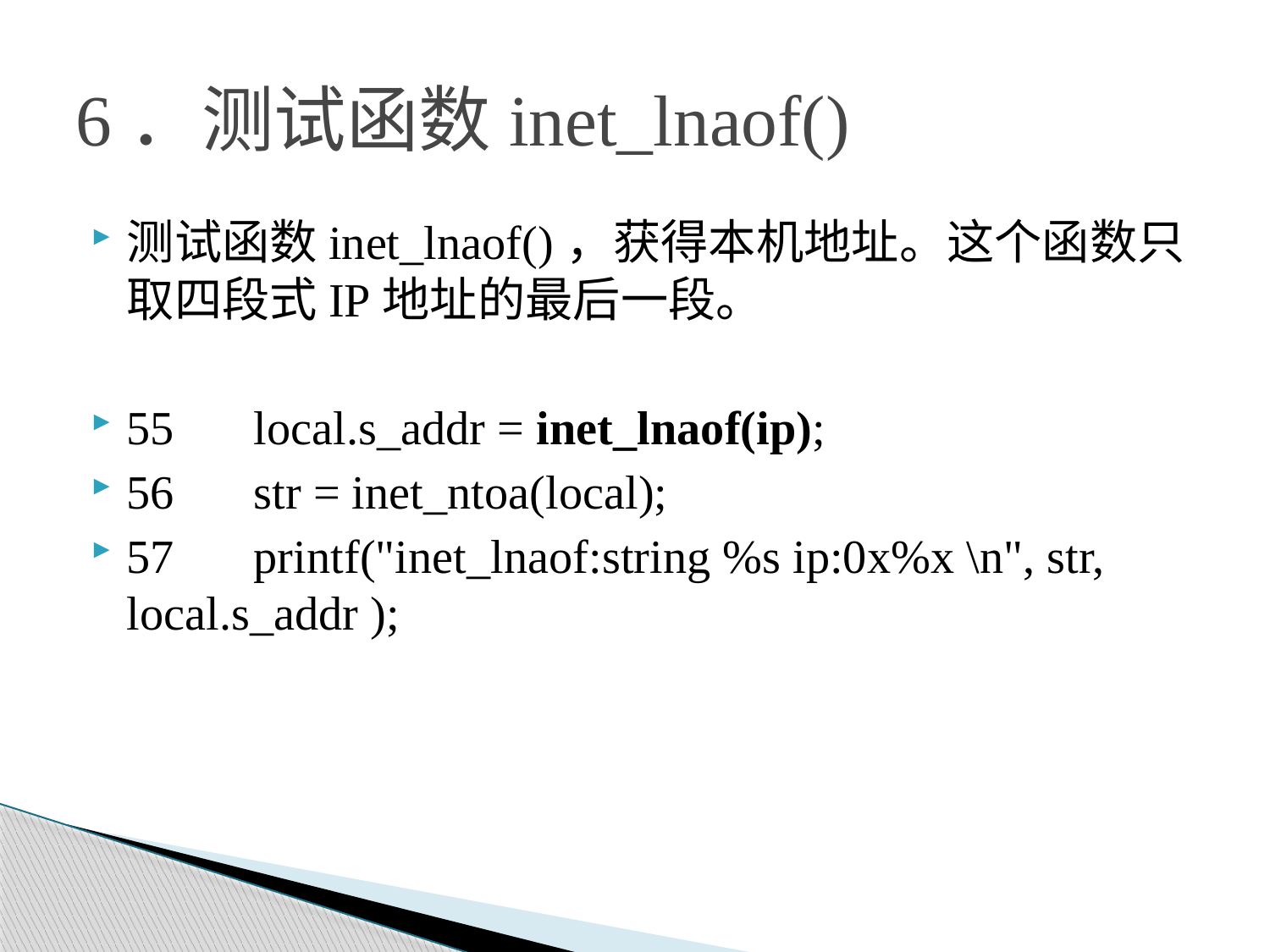

# 6．测试函数inet_lnaof()
测试函数inet_lnaof()，获得本机地址。这个函数只取四段式IP地址的最后一段。

55	local.s_addr = inet_lnaof(ip);
56	str = inet_ntoa(local);
57	printf("inet_lnaof:string %s ip:0x%x \n", str, local.s_addr );